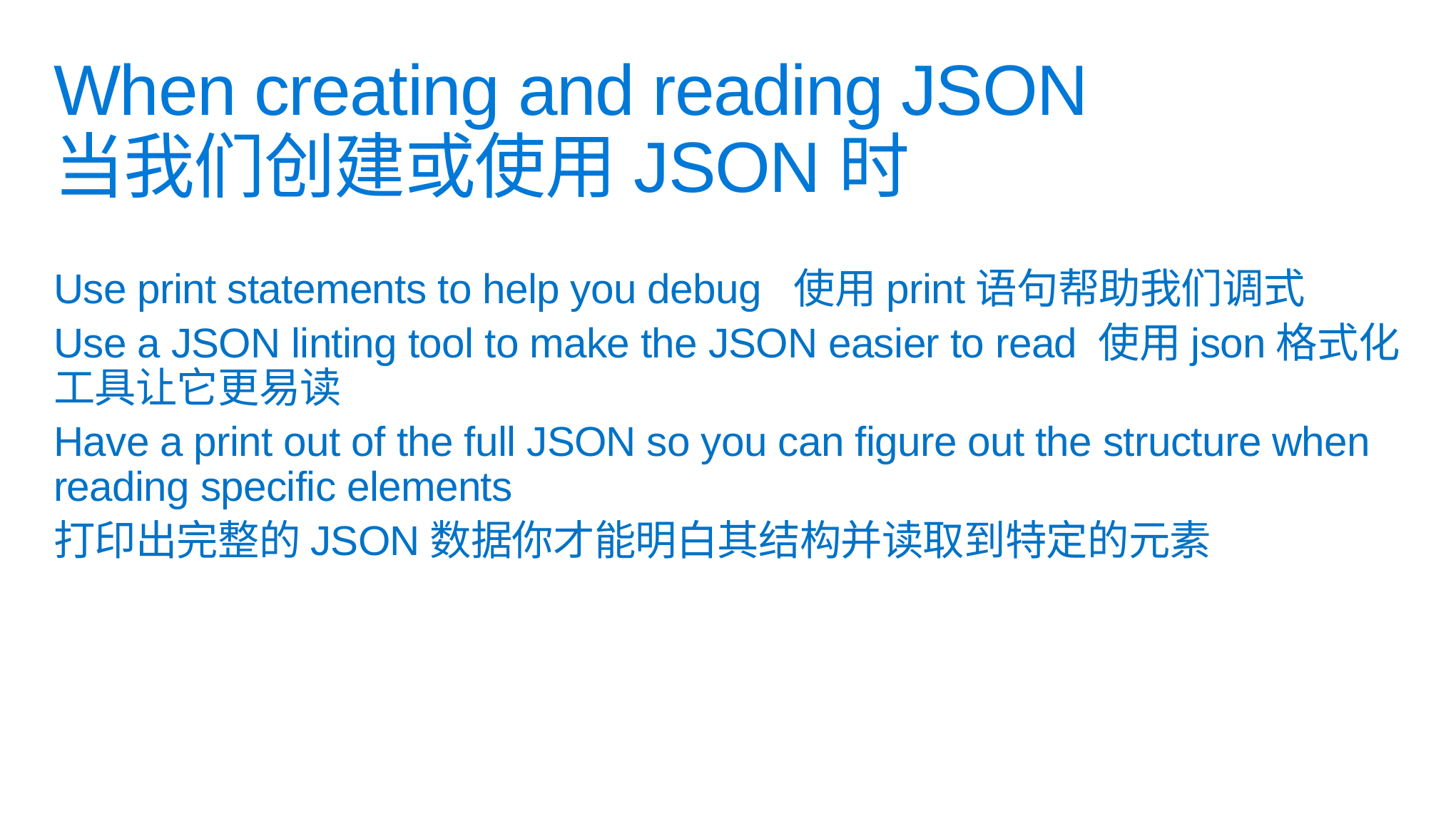

# When creating and reading JSON 当我们创建或使用JSON时
Use print statements to help you debug  使用print语句帮助我们调式
Use a JSON linting tool to make the JSON easier to read 使用json格式化工具让它更易读
Have a print out of the full JSON so you can figure out the structure when reading specific elements
打印出完整的JSON数据你才能明白其结构并读取到特定的元素